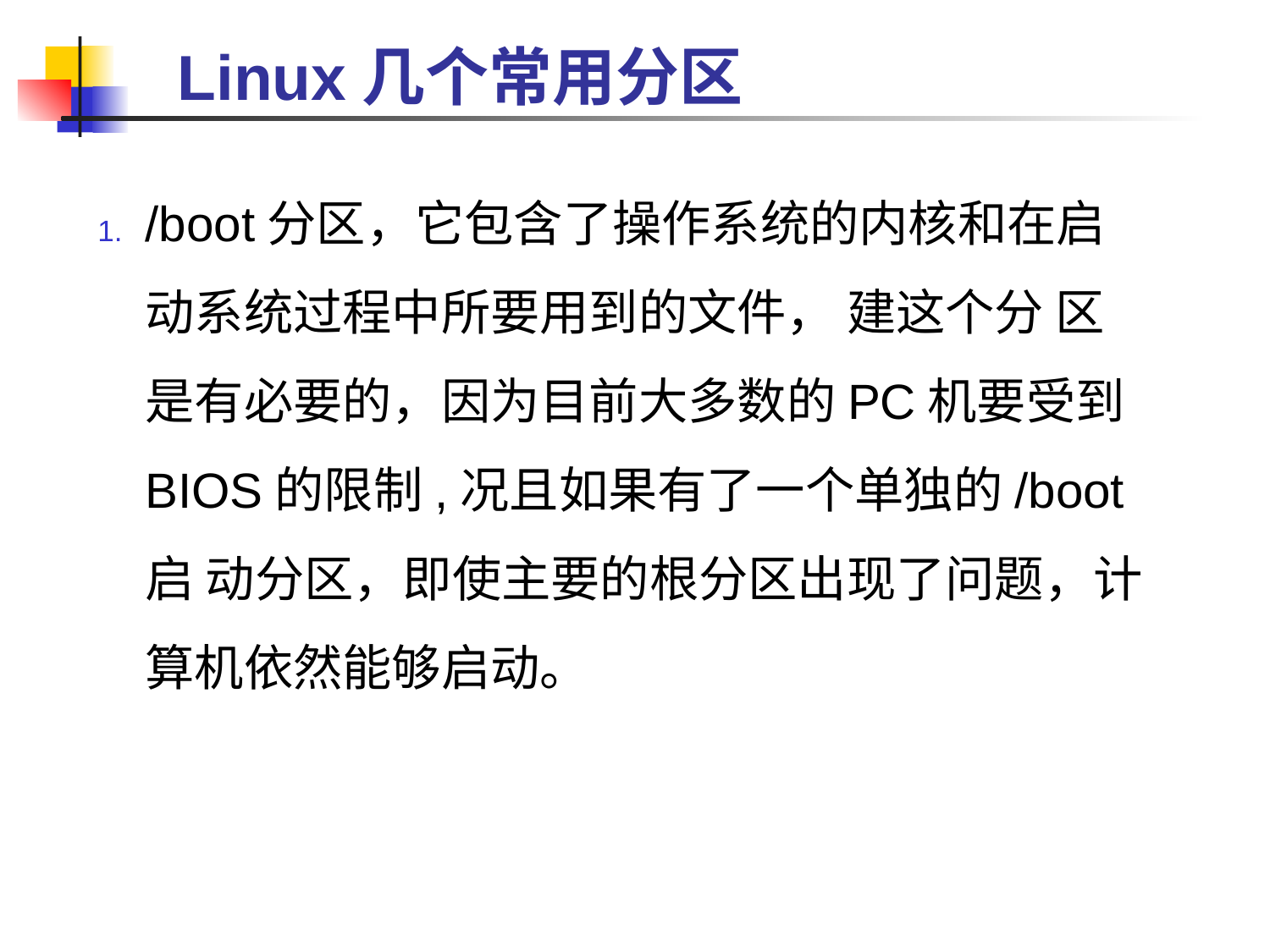

# Linux几个常用分区
/boot分区，它包含了操作系统的内核和在启动系统过程中所要用到的文件， 建这个分 区是有必要的，因为目前大多数的PC机要受到BIOS的限制,况且如果有了一个单独的/boot启 动分区，即使主要的根分区出现了问题，计算机依然能够启动。